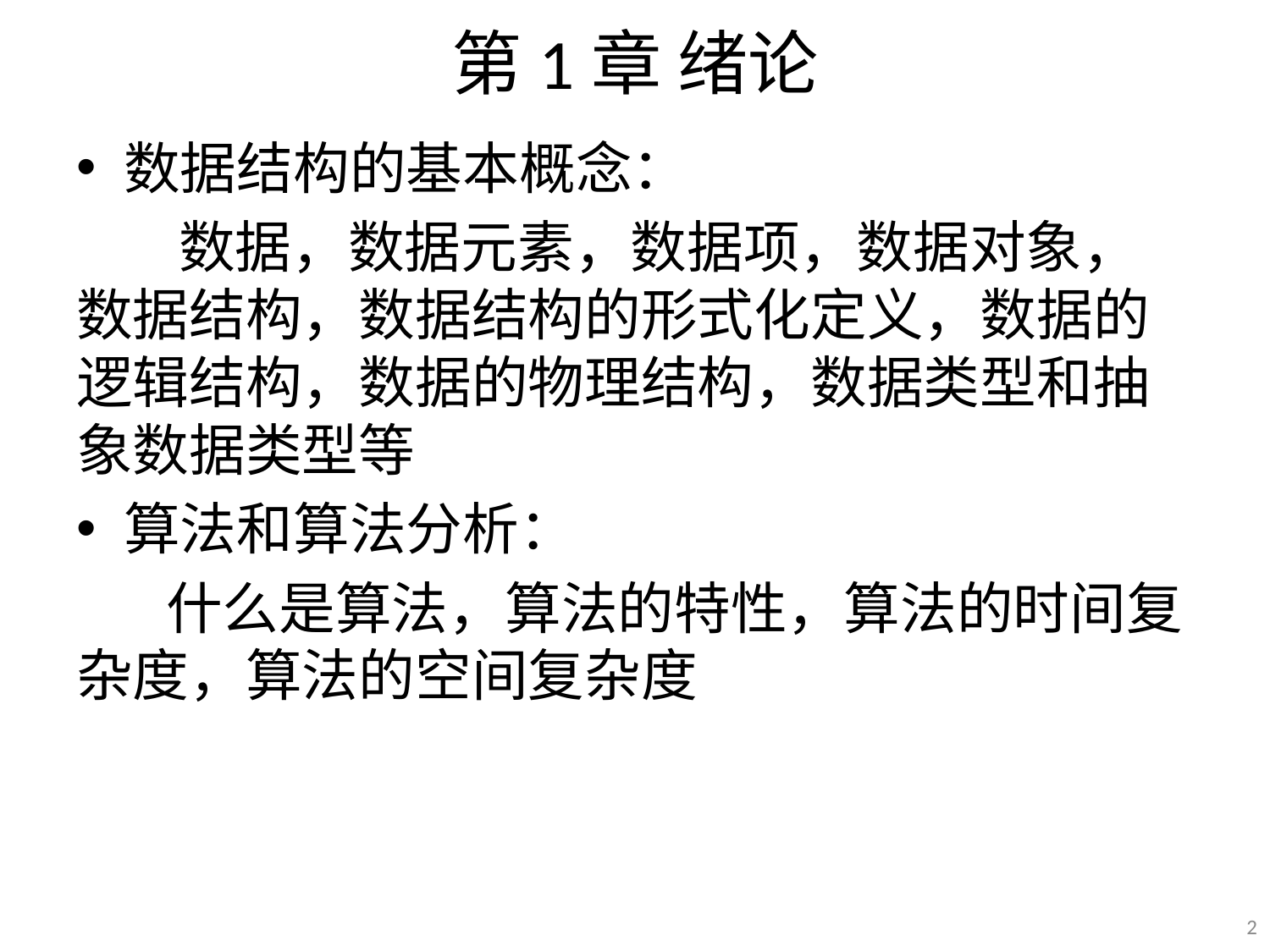

# 第1章 绪论
数据结构的基本概念：
       数据，数据元素，数据项，数据对象，数据结构，数据结构的形式化定义，数据的逻辑结构，数据的物理结构，数据类型和抽象数据类型等
算法和算法分析：
      什么是算法，算法的特性，算法的时间复杂度，算法的空间复杂度

2